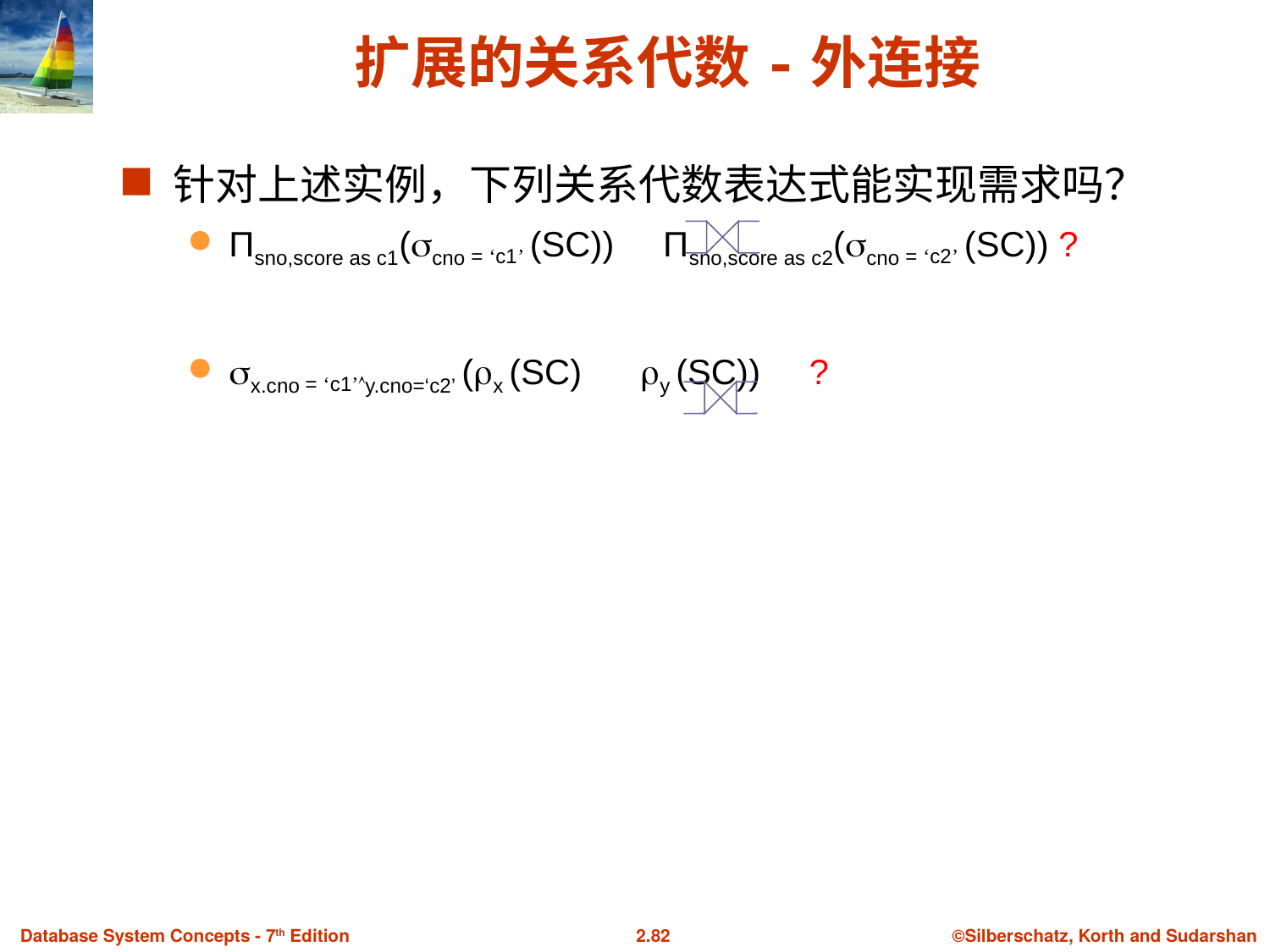

# 扩展的关系代数-外连接
针对上述实例，下列关系代数表达式能实现需求吗？
Πsno,score as c1(σcno = ‘c1’ (SC))     Πsno,score as c2(σcno = ‘c2’ (SC)) ?

σx.cno = ‘c1’∧y.cno=‘c2’ (ρx (SC)      ρy (SC))     ?